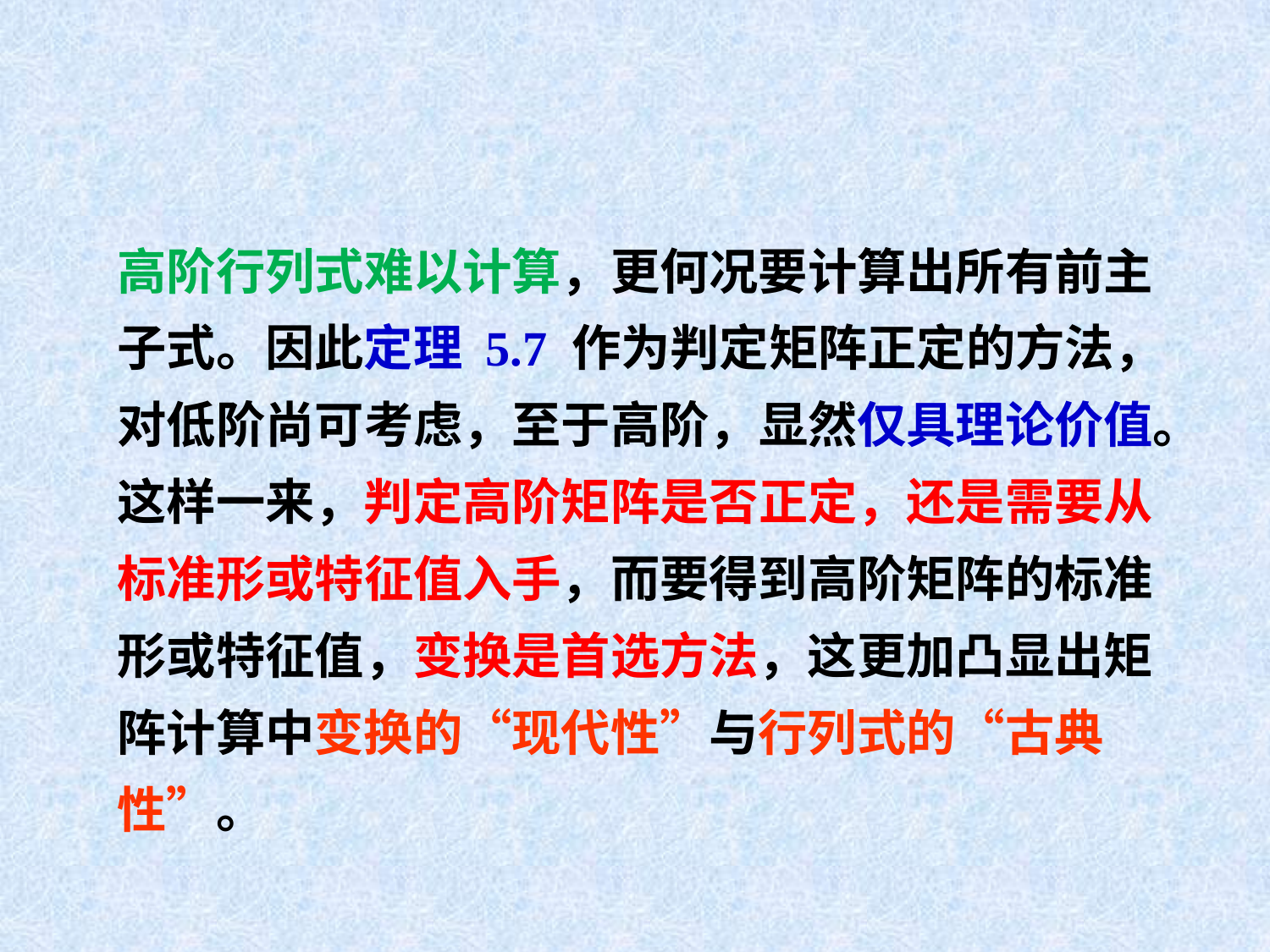

高阶行列式难以计算，更何况要计算出所有前主子式。因此定理 5.7 作为判定矩阵正定的方法，对低阶尚可考虑，至于高阶，显然仅具理论价值。这样一来，判定高阶矩阵是否正定，还是需要从标准形或特征值入手，而要得到高阶矩阵的标准形或特征值，变换是首选方法，这更加凸显出矩阵计算中变换的“现代性”与行列式的“古典性”。